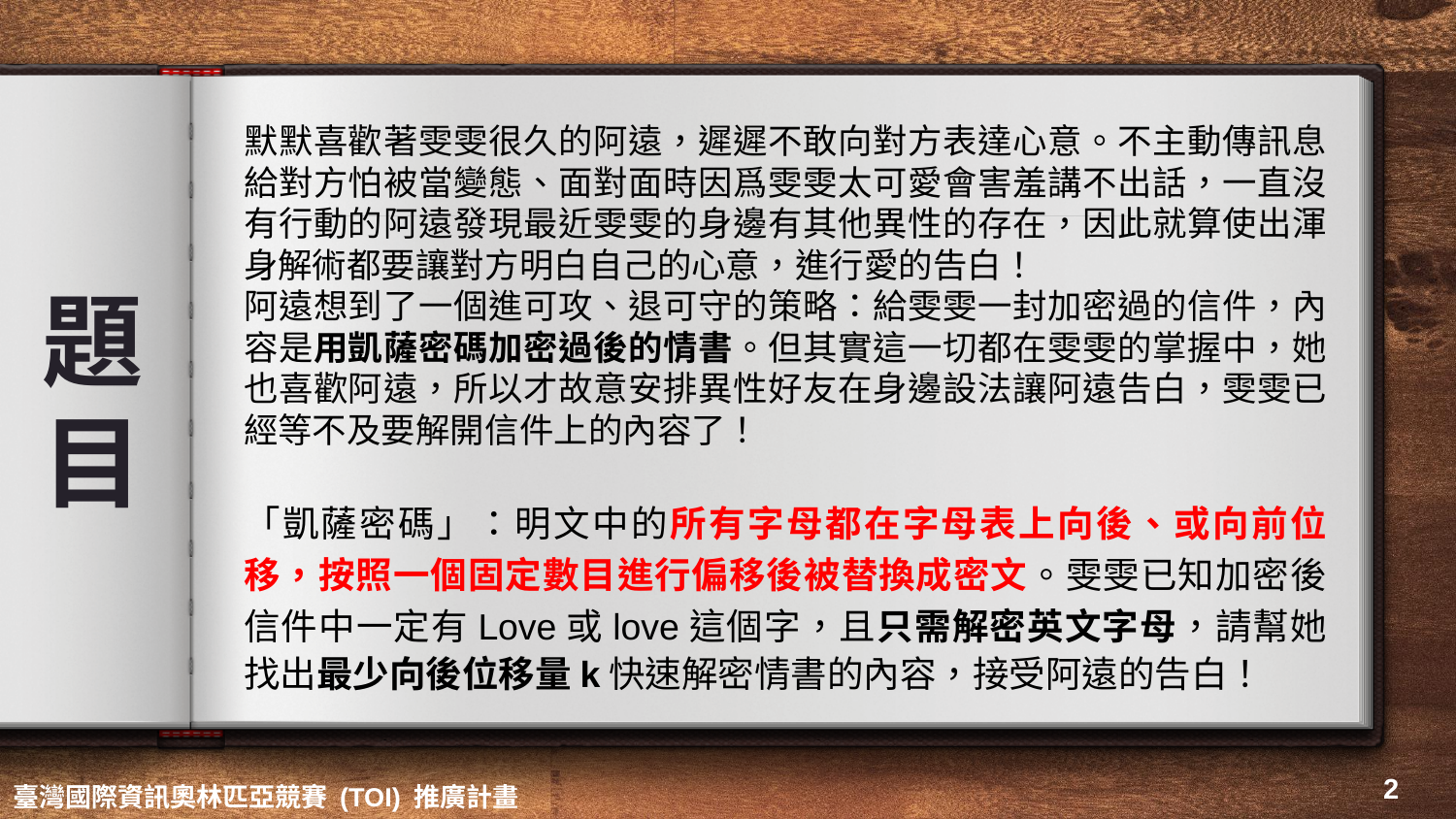

默默喜歡著雯雯很久的阿遠，遲遲不敢向對方表達心意。不主動傳訊息給對方怕被當變態、面對面時因爲雯雯太可愛會害羞講不出話，一直沒有行動的阿遠發現最近雯雯的身邊有其他異性的存在，因此就算使出渾身解術都要讓對方明白自己的心意，進行愛的告白！
阿遠想到了一個進可攻、退可守的策略：給雯雯一封加密過的信件，內容是用凱薩密碼加密過後的情書。但其實這一切都在雯雯的掌握中，她也喜歡阿遠，所以才故意安排異性好友在身邊設法讓阿遠告白，雯雯已經等不及要解開信件上的內容了！

「凱薩密碼」：明文中的所有字母都在字母表上向後、或向前位移，按照一個固定數目進行偏移後被替換成密文。雯雯已知加密後信件中一定有Love或love這個字，且只需解密英文字母，請幫她找出最少向後位移量k快速解密情書的內容，接受阿遠的告白！
# 題 目
2